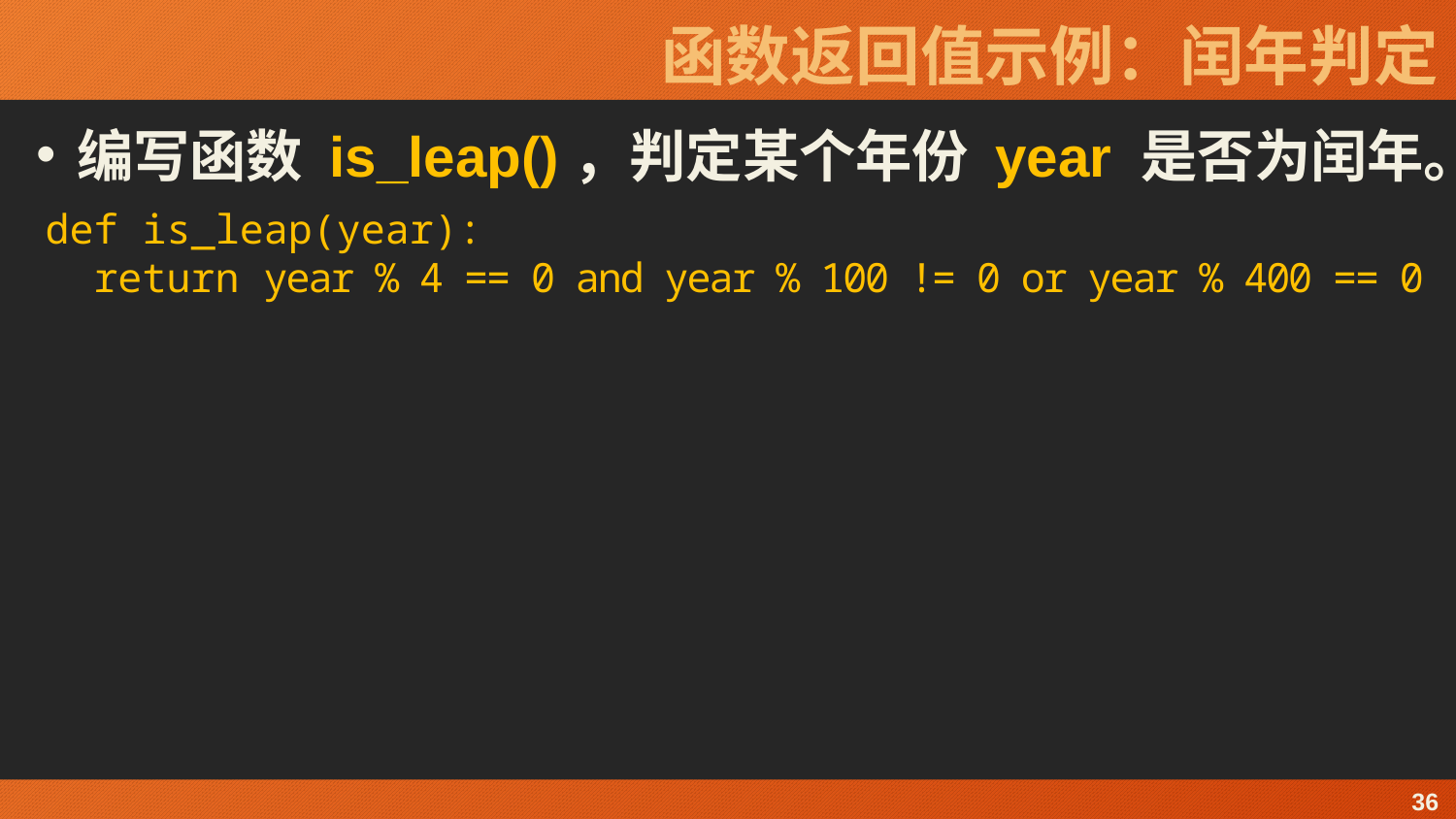

# 函数返回值示例：闰年判定
编写函数 is_leap()，判定某个年份 year 是否为闰年。
def is_leap(year):
  return year % 4 == 0 and year % 100 != 0 or year % 400 == 0

36